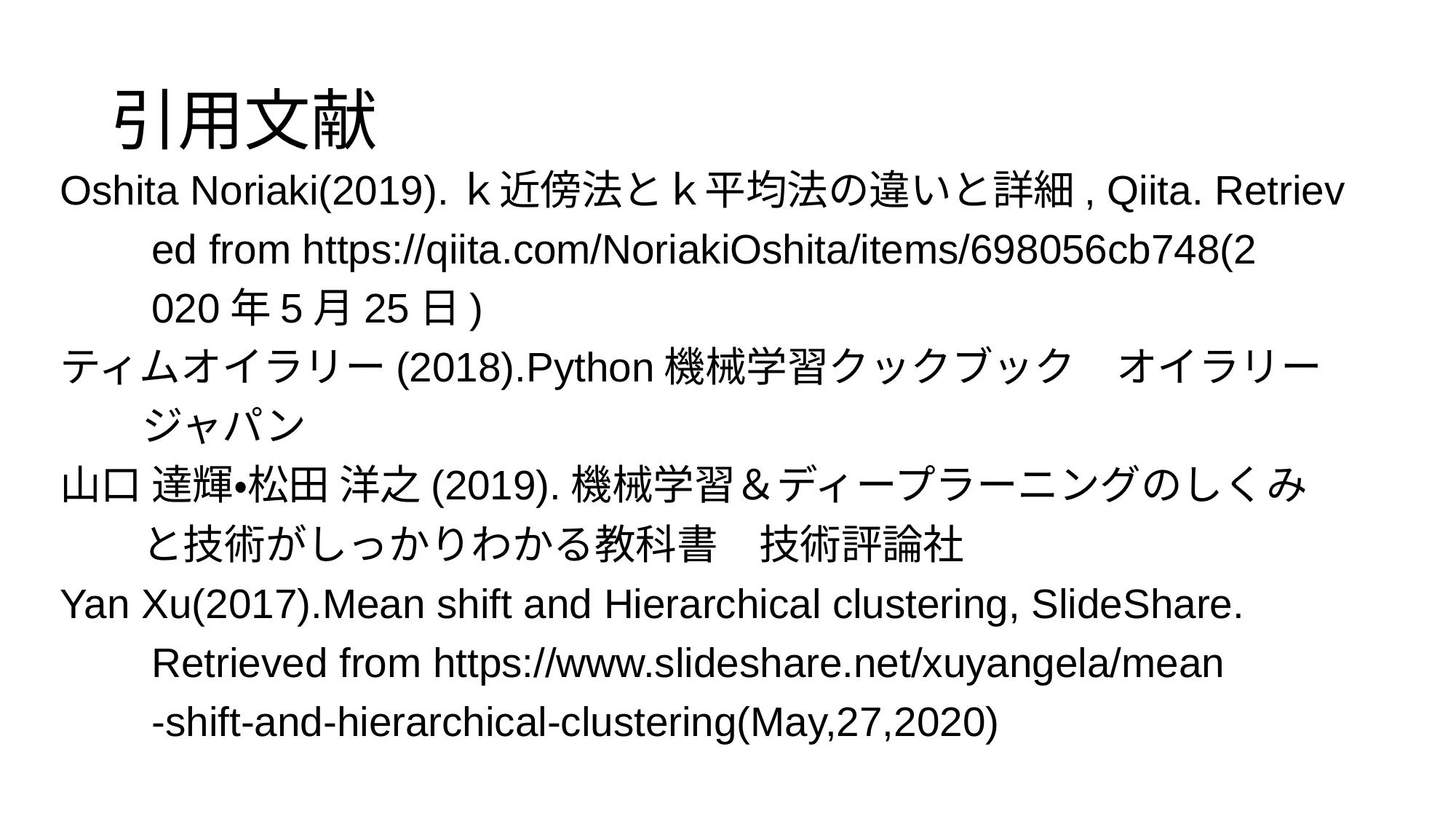

# 引用文献
Oshita Noriaki(2019).ｋ近傍法とｋ平均法の違いと詳細, Qiita. Retriev
　　ed from https://qiita.com/NoriakiOshita/items/698056cb748(2
　　020年5月25日)
ティムオイラリー(2018).Python機械学習クックブック　オイラリー
　　ジャパン
山口 達輝・松田 洋之(2019).機械学習＆ディープラーニングのしくみ
　　と技術がしっかりわかる教科書　技術評論社
Yan Xu(2017).Mean shift and Hierarchical clustering, SlideShare.
　　Retrieved from https://www.slideshare.net/xuyangela/mean
　　-shift-and-hierarchical-clustering(May,27,2020)